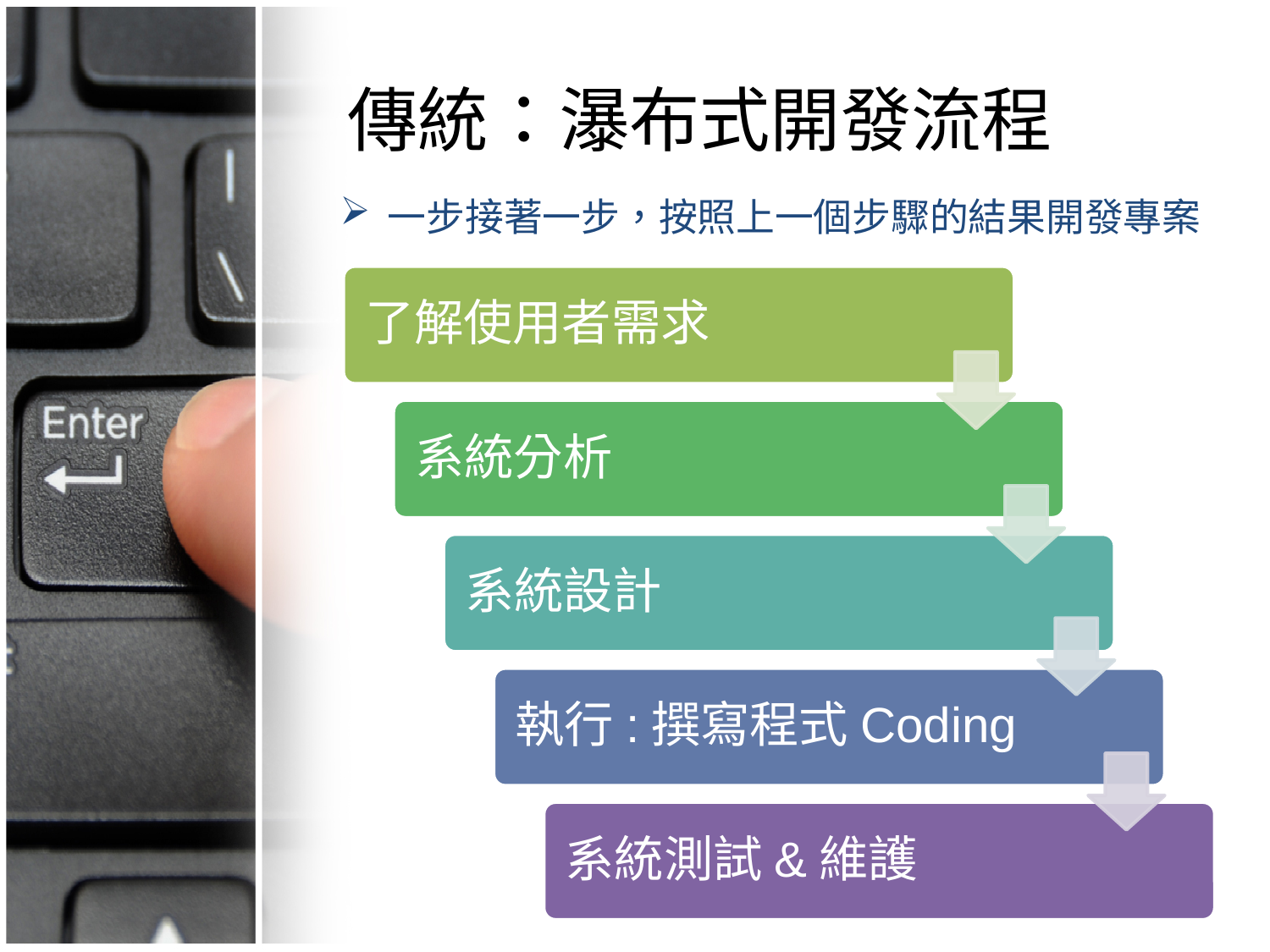

# 傳統：瀑布式開發流程
一步接著一步，按照上一個步驟的結果開發專案
了解使用者需求
系統分析
系統設計
執行:撰寫程式Coding
系統測試&維護